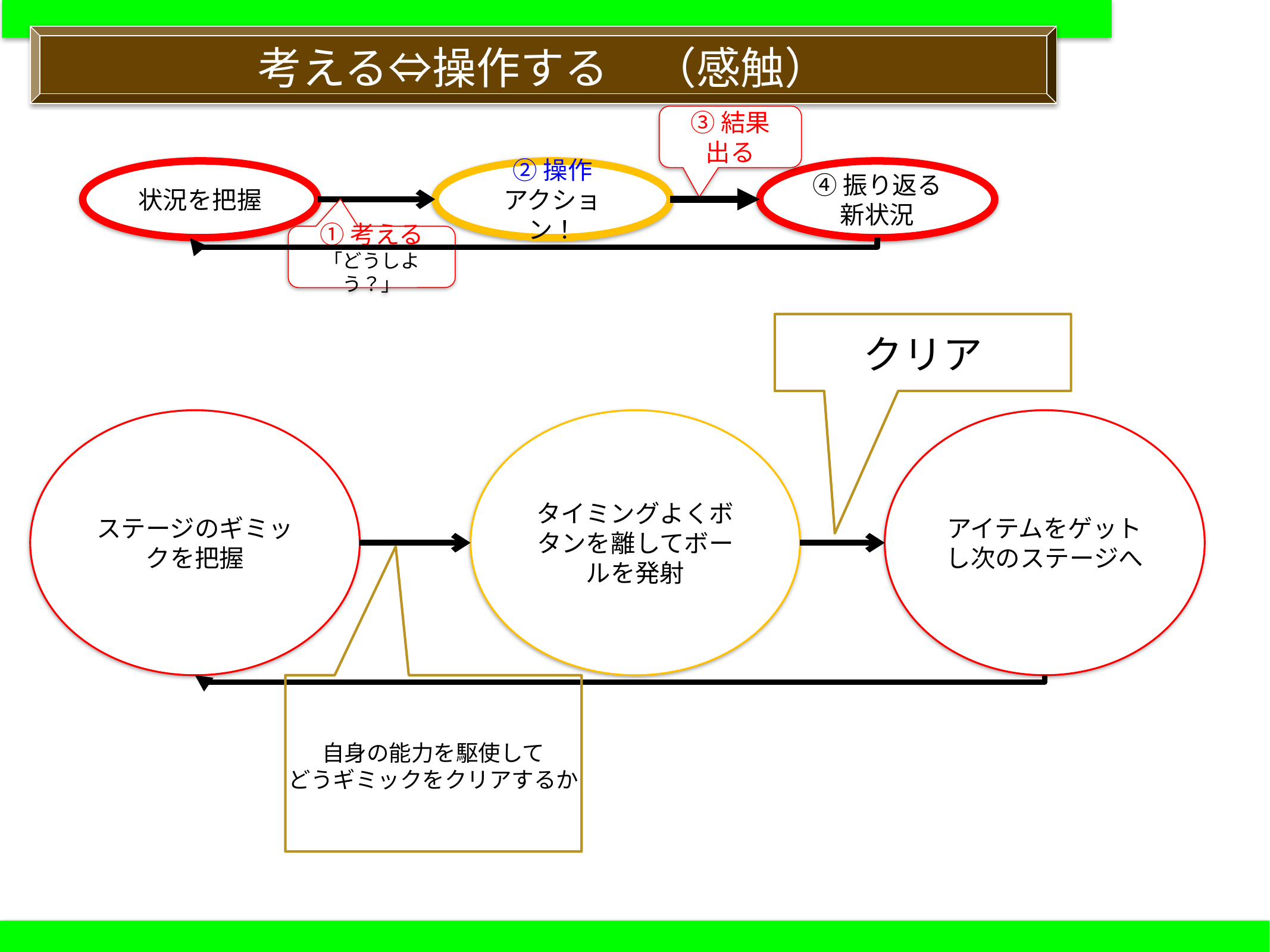

考える⇔操作する　（感触）
③結果
出る
状況を把握
②操作
アクション！
④振り返る
新状況
①考える
「どうしよう？」

クリア
ステージのギミックを把握
タイミングよくボタンを離してボールを発射
アイテムをゲットし次のステージへ

自身の能力を駆使して
どうギミックをクリアするか